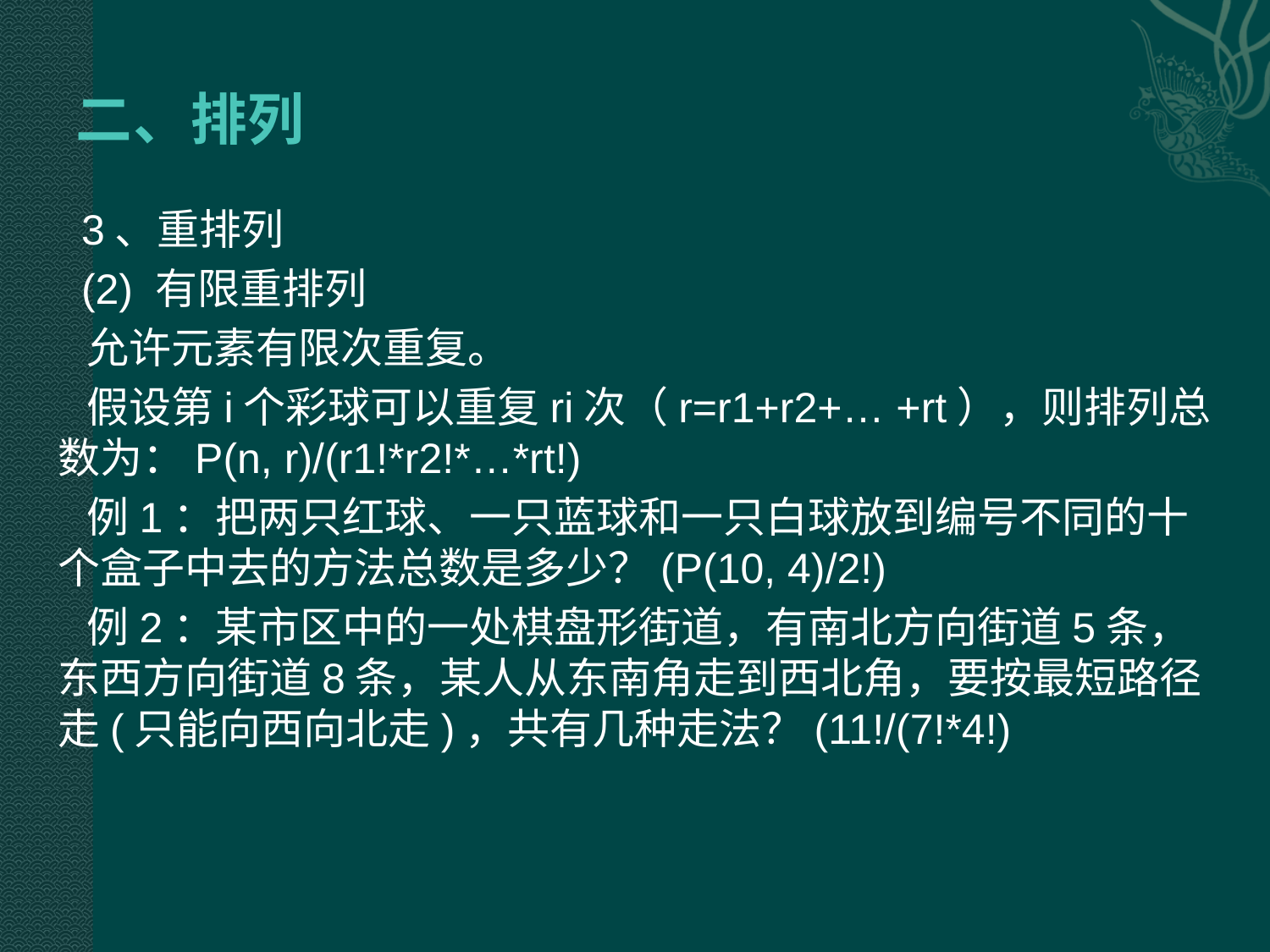

# 二、排列
  3、重排列
  (2) 有限重排列
  允许元素有限次重复。
  假设第i个彩球可以重复ri次（r=r1+r2+… +rt），则排列总数为：P(n, r)/(r1!*r2!*…*rt!)
  例1：把两只红球、一只蓝球和一只白球放到编号不同的十个盒子中去的方法总数是多少？(P(10, 4)/2!)
  例2：某市区中的一处棋盘形街道，有南北方向街道5条，东西方向街道8条，某人从东南角走到西北角，要按最短路径走(只能向西向北走)，共有几种走法？(11!/(7!*4!)